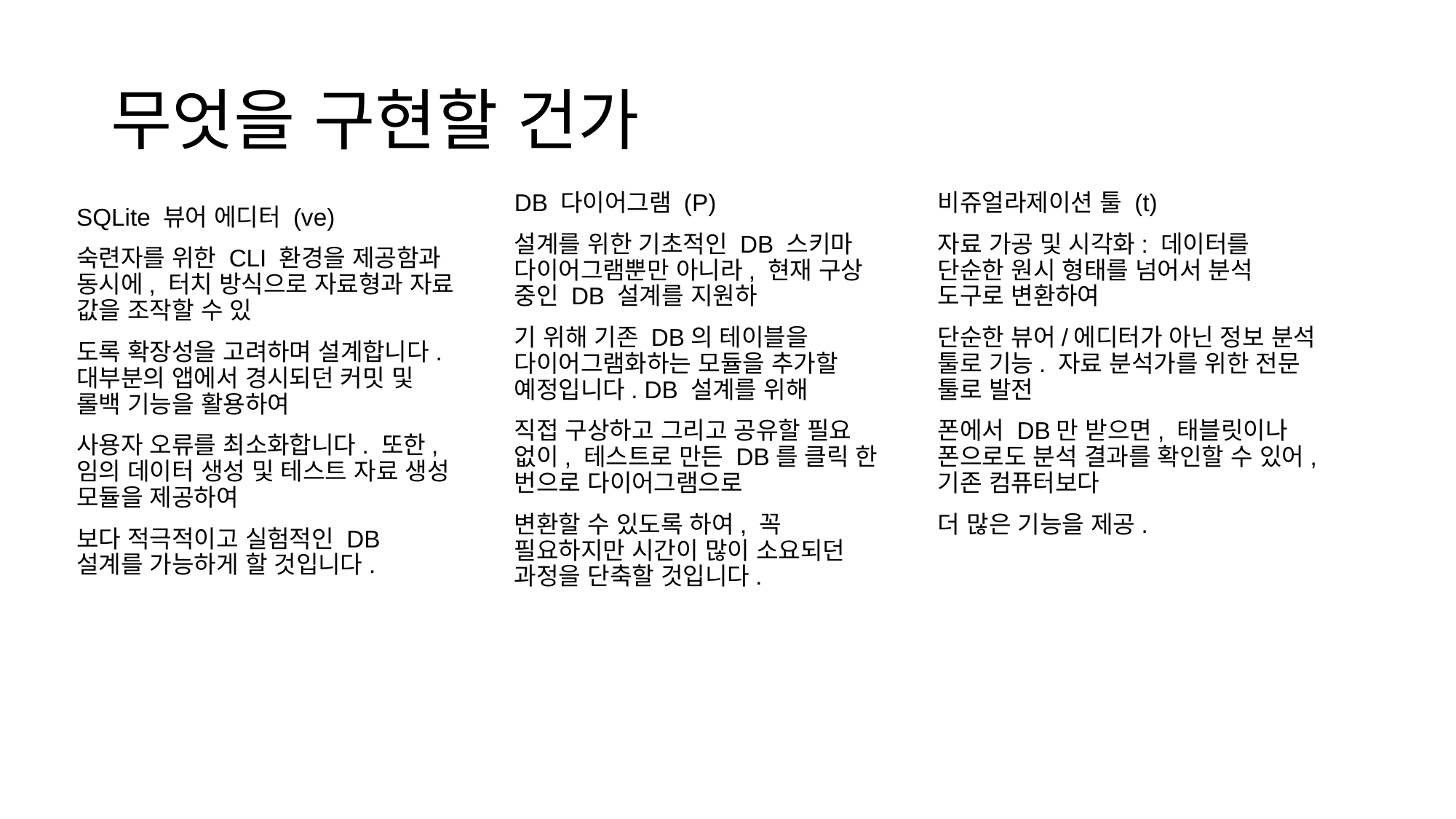

# 무엇을 구현할 건가
DB 다이어그램 (P)
설계를 위한 기초적인 DB 스키마 다이어그램뿐만 아니라, 현재 구상 중인 DB 설계를 지원하
기 위해 기존 DB의 테이블을 다이어그램화하는 모듈을 추가할 예정입니다. DB 설계를 위해
직접 구상하고 그리고 공유할 필요 없이, 테스트로 만든 DB를 클릭 한 번으로 다이어그램으로
변환할 수 있도록 하여, 꼭 필요하지만 시간이 많이 소요되던 과정을 단축할 것입니다.
비쥬얼라제이션 툴 (t)
자료 가공 및 시각화: 데이터를 단순한 원시 형태를 넘어서 분석 도구로 변환하여
단순한 뷰어/에디터가 아닌 정보 분석 툴로 기능. 자료 분석가를 위한 전문 툴로 발전
폰에서 DB만 받으면, 태블릿이나 폰으로도 분석 결과를 확인할 수 있어, 기존 컴퓨터보다
더 많은 기능을 제공.
SQLite 뷰어 에디터 (ve)
숙련자를 위한 CLI 환경을 제공함과 동시에, 터치 방식으로 자료형과 자료 값을 조작할 수 있
도록 확장성을 고려하며 설계합니다. 대부분의 앱에서 경시되던 커밋 및 롤백 기능을 활용하여
사용자 오류를 최소화합니다. 또한, 임의 데이터 생성 및 테스트 자료 생성 모듈을 제공하여
보다 적극적이고 실험적인 DB 설계를 가능하게 할 것입니다.